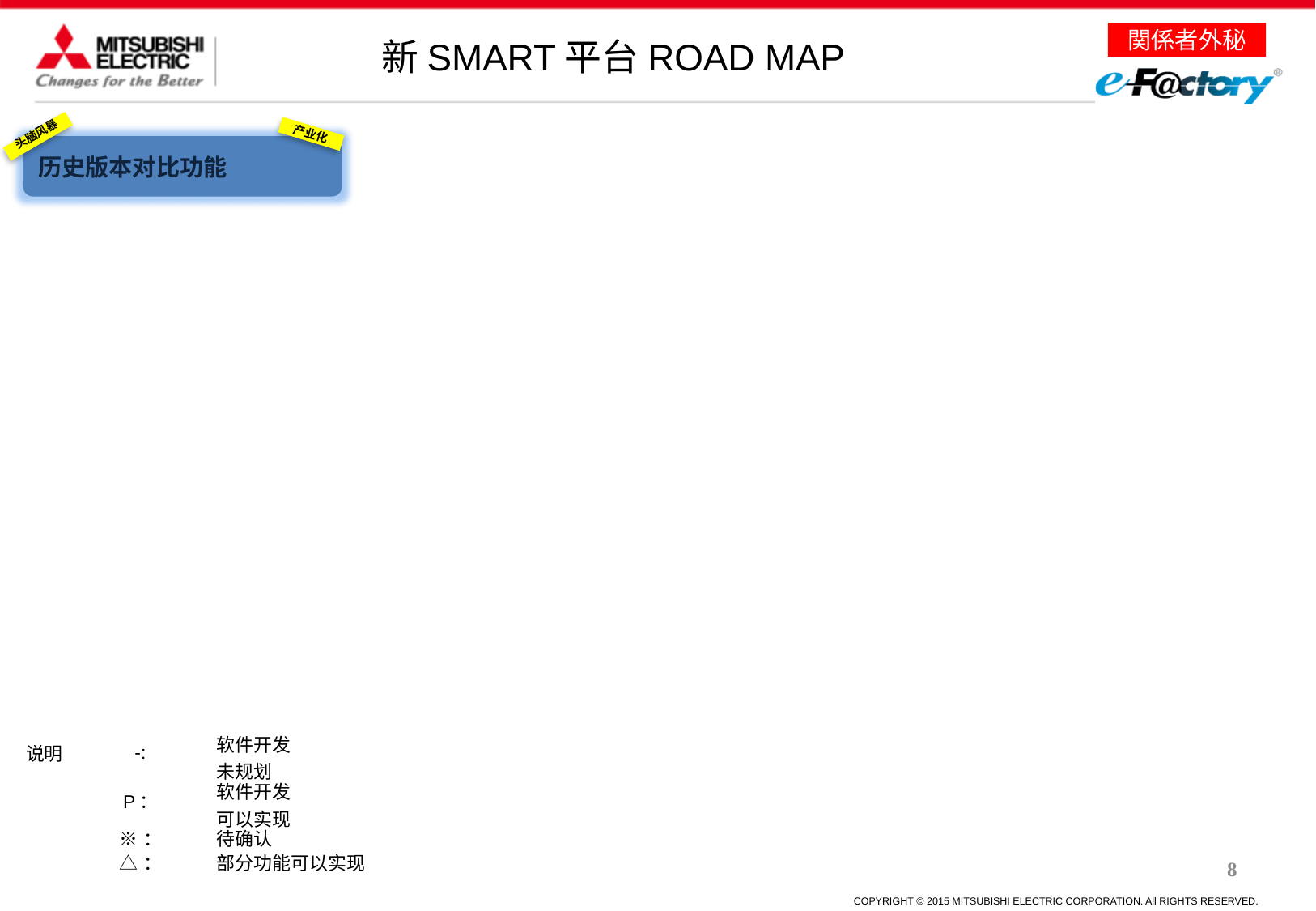

新SMART平台ROAD MAP
产业化
头脑风暴
历史版本对比功能
| 说明 | -: | 软件开发未规划 |  |
| --- | --- | --- | --- |
|  | P： | 软件开发可以实现 |  |
|  | ※： | 待确认 |  |
|  | △： | 部分功能可以实现 |  |
8